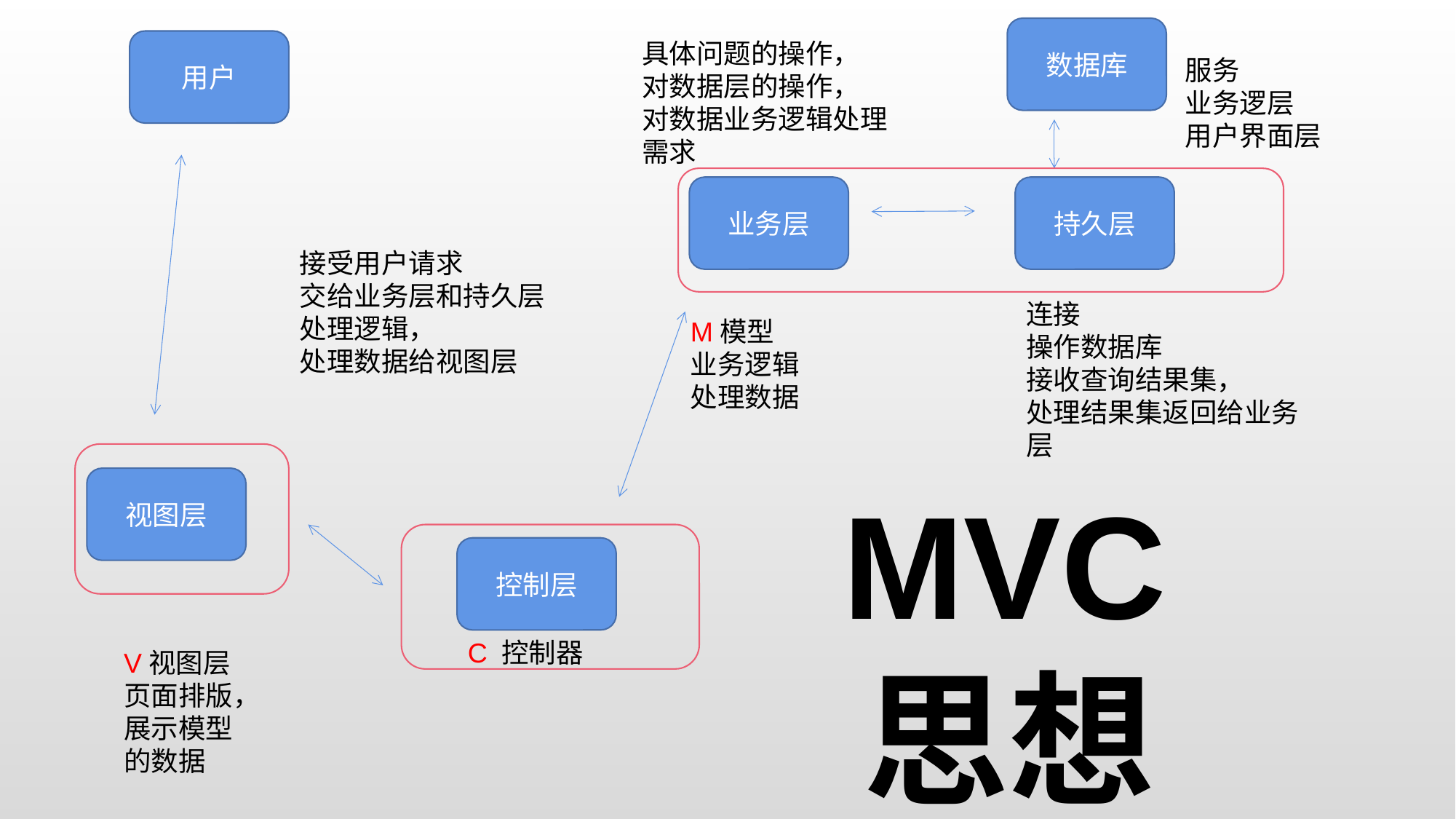

数据库
用户
具体问题的操作，
对数据层的操作，
对数据业务逻辑处理
需求
服务
业务逻层
用户界面层

业务层
持久层
接受用户请求
交给业务层和持久层处理逻辑，
处理数据给视图层
连接
操作数据库
接收查询结果集，
处理结果集返回给业务层
M模型
业务逻辑
处理数据

视图层
  MVC
  思想

控制层
C 控制器

V视图层
页面排版，
展示模型的数据